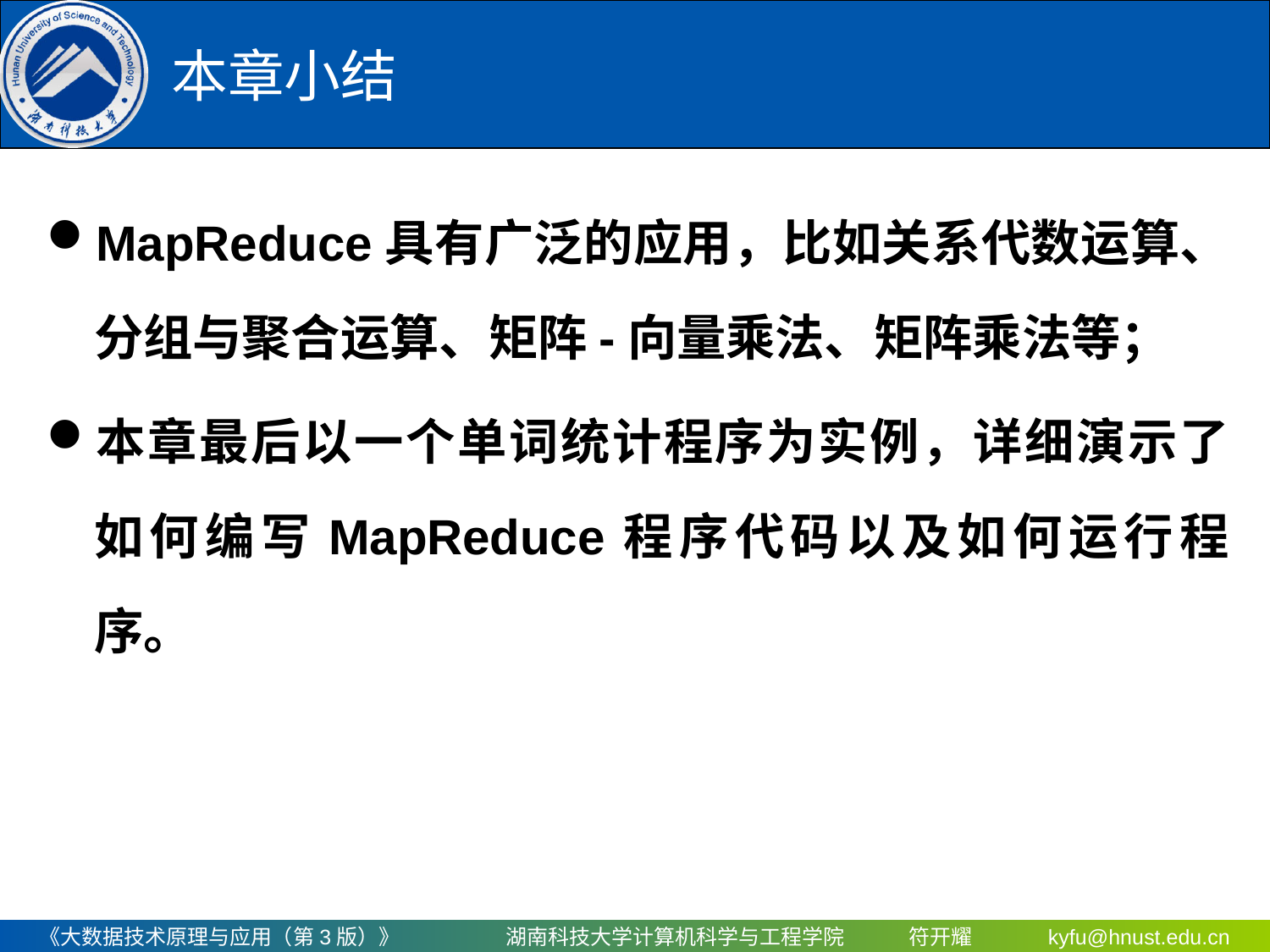

# 本章小结
MapReduce具有广泛的应用，比如关系代数运算、分组与聚合运算、矩阵-向量乘法、矩阵乘法等；
本章最后以一个单词统计程序为实例，详细演示了如何编写MapReduce程序代码以及如何运行程序。